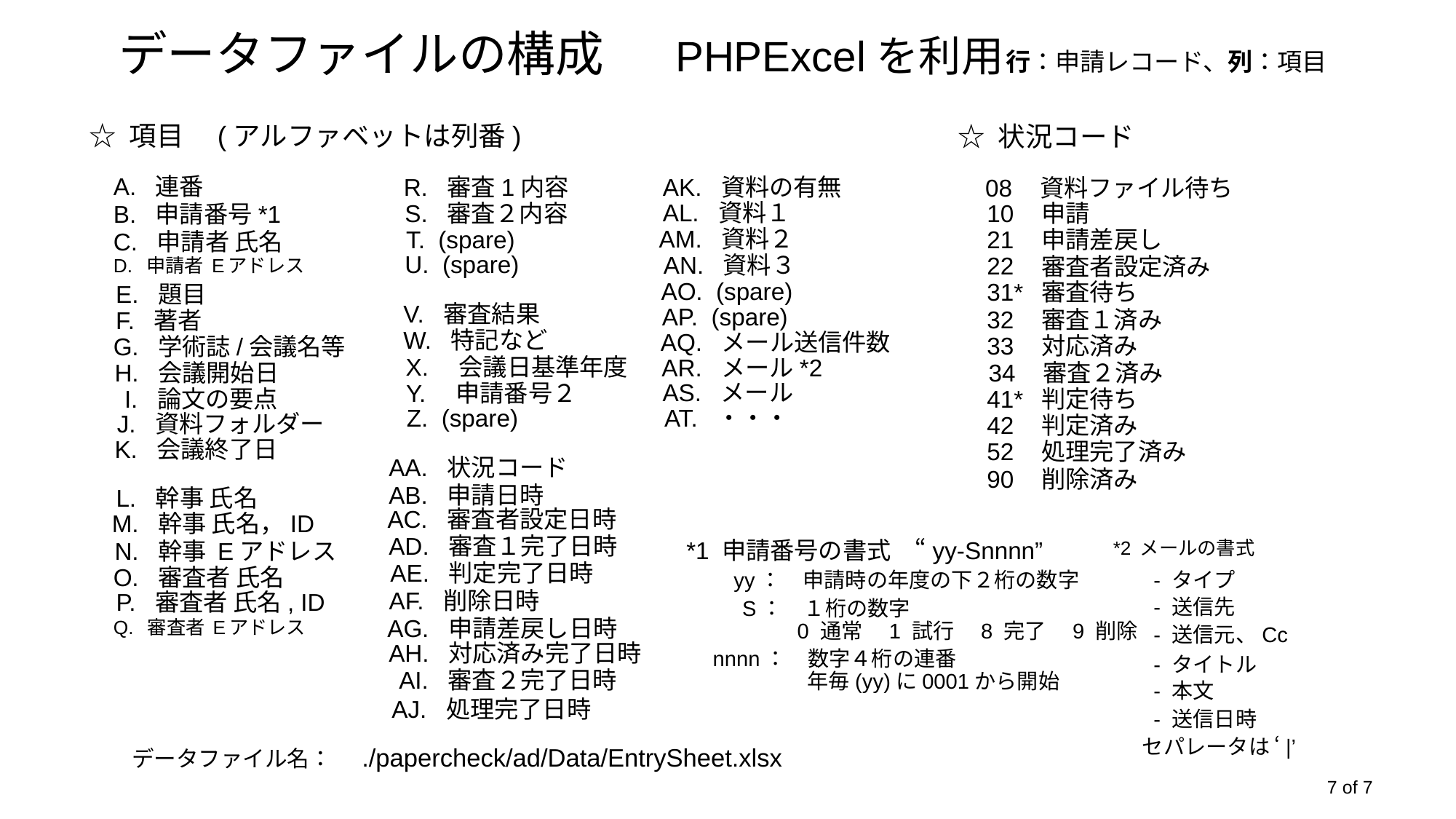

データファイルの構成 　PHPExcelを利用
行：申請レコード、列：項目

☆ 項目　(アルファベットは列番)
☆ 状況コード
A.  連番
AK.  資料の有無

R.  審査1内容
08
資料ファイル待ち
AL.  資料１
10
申請
S.  審査２内容
B.  申請番号*1
AM.  資料２
21
申請差戻し
T.  (spare)
C.  申請者 氏名
U.  (spare)
AN.  資料３
22
審査者設定済み
D.  申請者 Eアドレス
AO.  (spare)
31*
審査待ち
E.  題目
V.  審査結果
AP.  (spare)

32
審査１済み
F.  著者
W.  特記など
AQ.  メール送信件数
33
対応済み
G.  学術誌/会議名等
X.　会議日基準年度
AR.  メール*2
34
審査２済み
H.  会議開始日
AS.  メール
Y.　申請番号２
41*
判定待ち
I.  論文の要点
AT.  ・・・
Z.  (spare)
J.  資料フォルダー
42
判定済み
K.  会議終了日

52
処理完了済み
AA.  状況コード
90
削除済み
AB.  申請日時
L.  幹事 氏名
AC.  審査者設定日時
M.  幹事 氏名，ID
AD.  審査１完了日時
*1 申請番号の書式　“yy-Snnnn”

*2 メールの書式
N.  幹事 Eアドレス
AE.  判定完了日時
O.  審査者 氏名
yy：　申請時の年度の下２桁の数字
- タイプ
AF.  削除日時
P.  審査者 氏名, ID
- 送信先
S：　１桁の数字
 　    0 通常　1 試行　8 完了　9 削除

AG.  申請差戻し日時
Q.  審査者 Eアドレス
- 送信元、Cc
AH.  対応済み完了日時
nnnn：　数字４桁の連番
　　　  　年毎(yy)に0001から開始
- タイトル
AI.  審査２完了日時
- 本文
AJ.  処理完了日時
- 送信日時
データファイル名：　./papercheck/ad/Data/EntrySheet.xlsx
セパレータは ‘|’